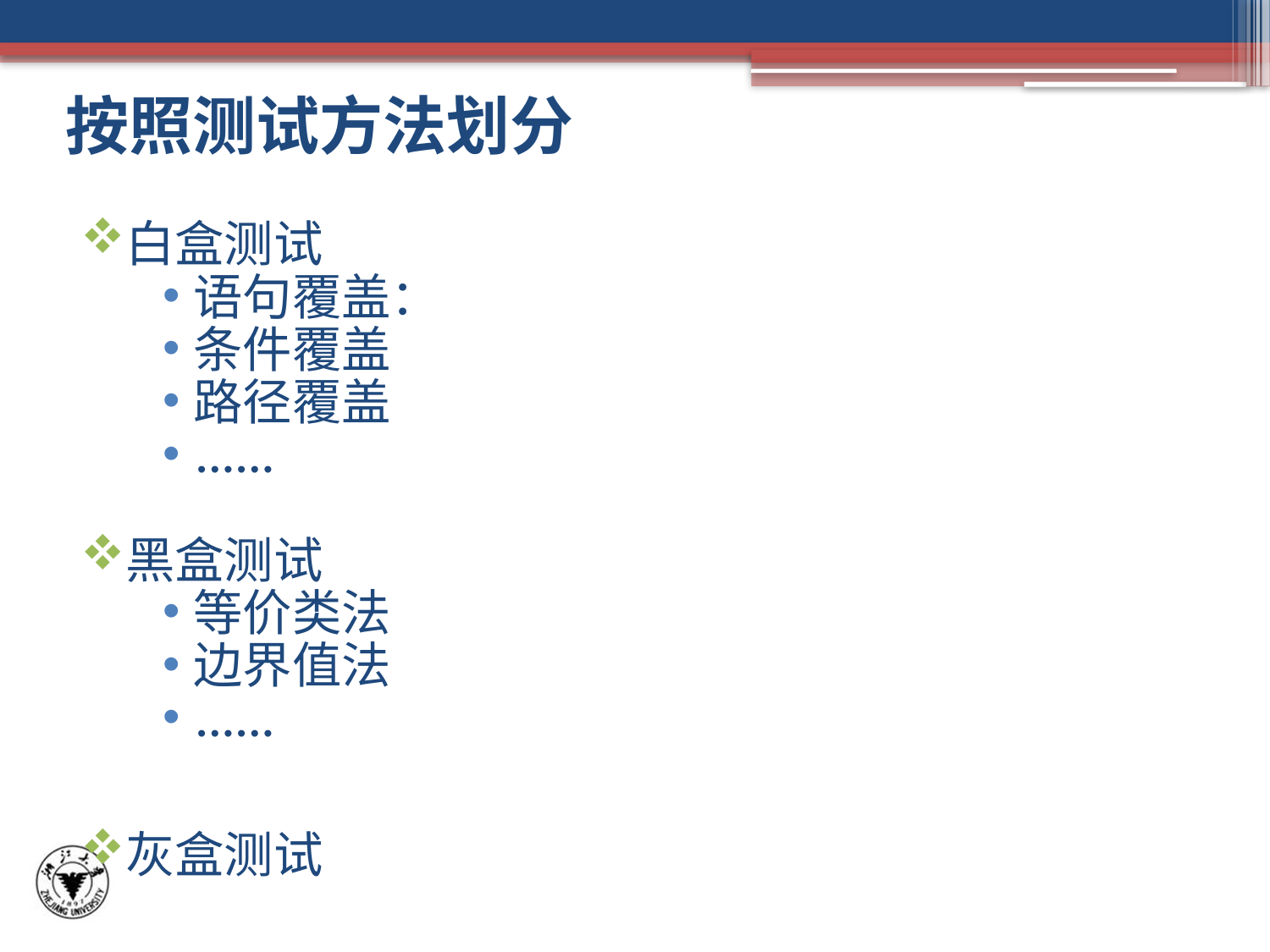

# 按照测试方法划分
白盒测试
语句覆盖：
条件覆盖
路径覆盖
……

黑盒测试
等价类法
边界值法
……

灰盒测试